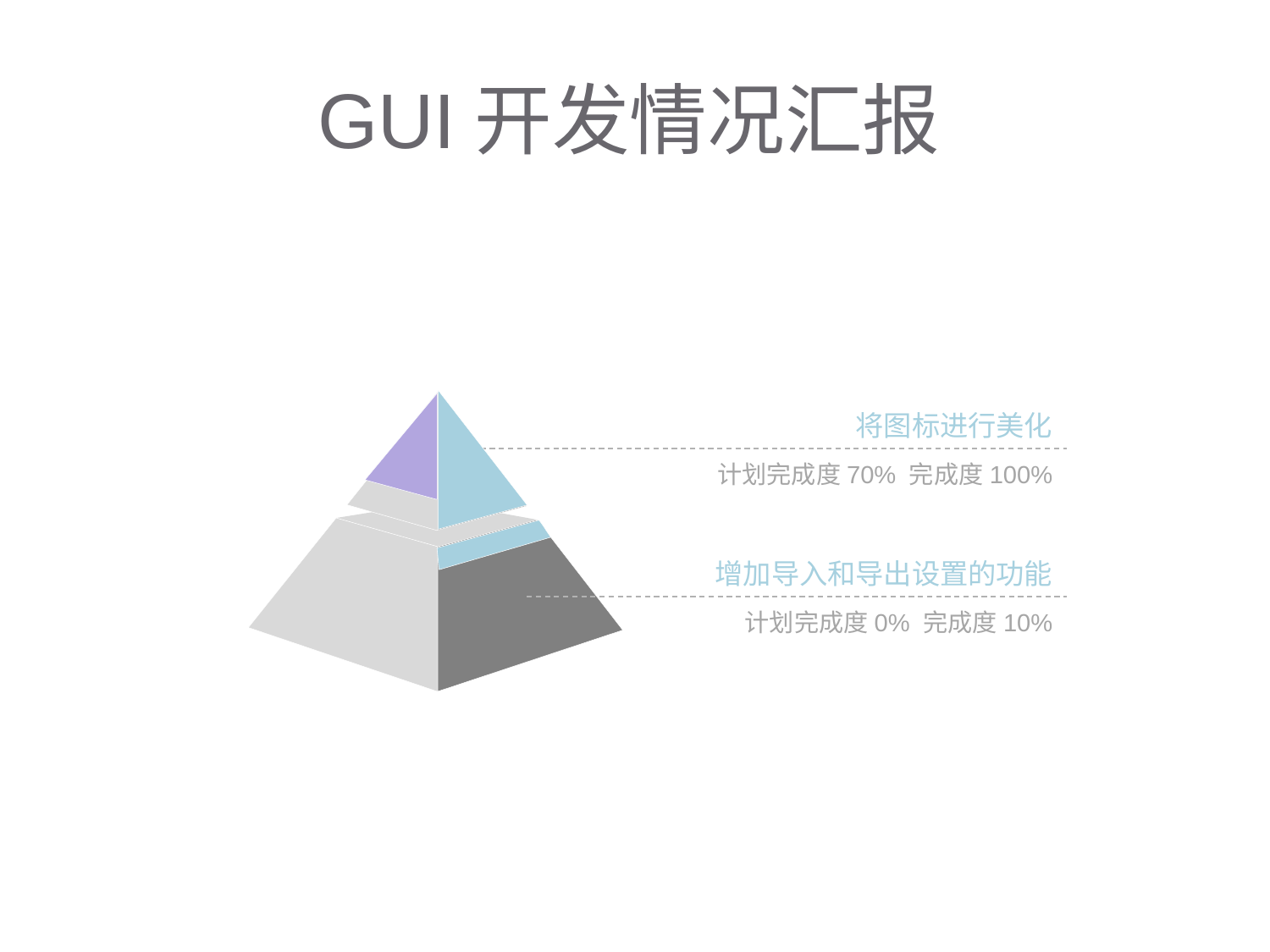

# GUI开发情况汇报

将图标进行美化
计划完成度70% 完成度100%

增加导入和导出设置的功能
计划完成度0% 完成度10%